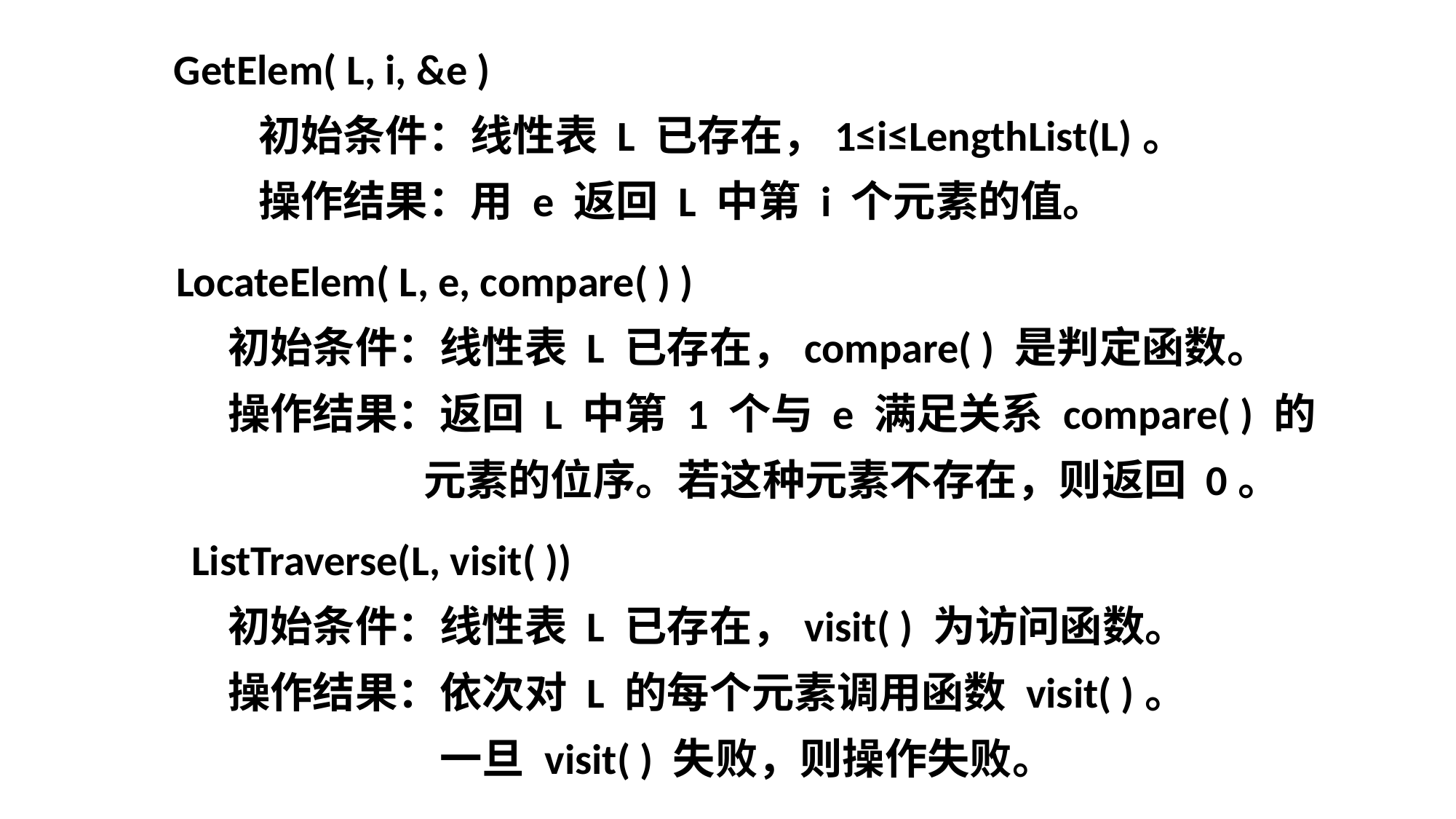

GetElem( L, i, &e )
　　初始条件：线性表 L 已存在，1≤i≤LengthList(L)。
　　操作结果：用 e 返回 L 中第 i 个元素的值。
    LocateElem( L, e, compare( ) )
　　初始条件：线性表 L 已存在，compare( ) 是判定函数。
　　操作结果：返回 L 中第 1 个与 e 满足关系 compare( ) 的
                            元素的位序。若这种元素不存在，则返回 0。
     ListTraverse(L, visit( ))
　　初始条件：线性表 L 已存在，visit( ) 为访问函数。
　　操作结果：依次对 L 的每个元素调用函数 visit( )。
　　　　　　　一旦 visit( ) 失败，则操作失败。